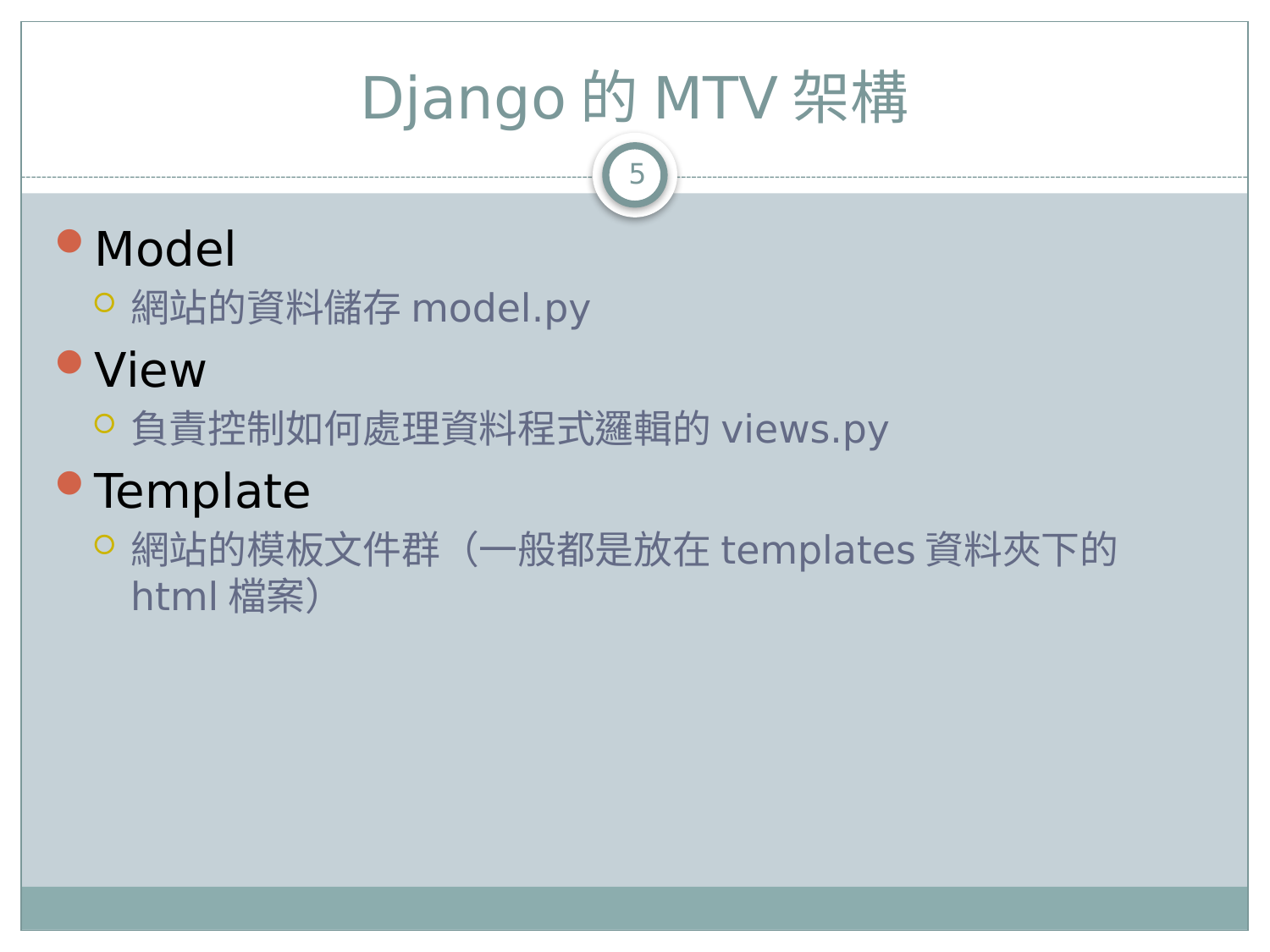

# Django的MTV架構
5
Model
網站的資料儲存model.py
View
負責控制如何處理資料程式邏輯的views.py
Template
網站的模板文件群（一般都是放在templates資料夾下的html檔案）